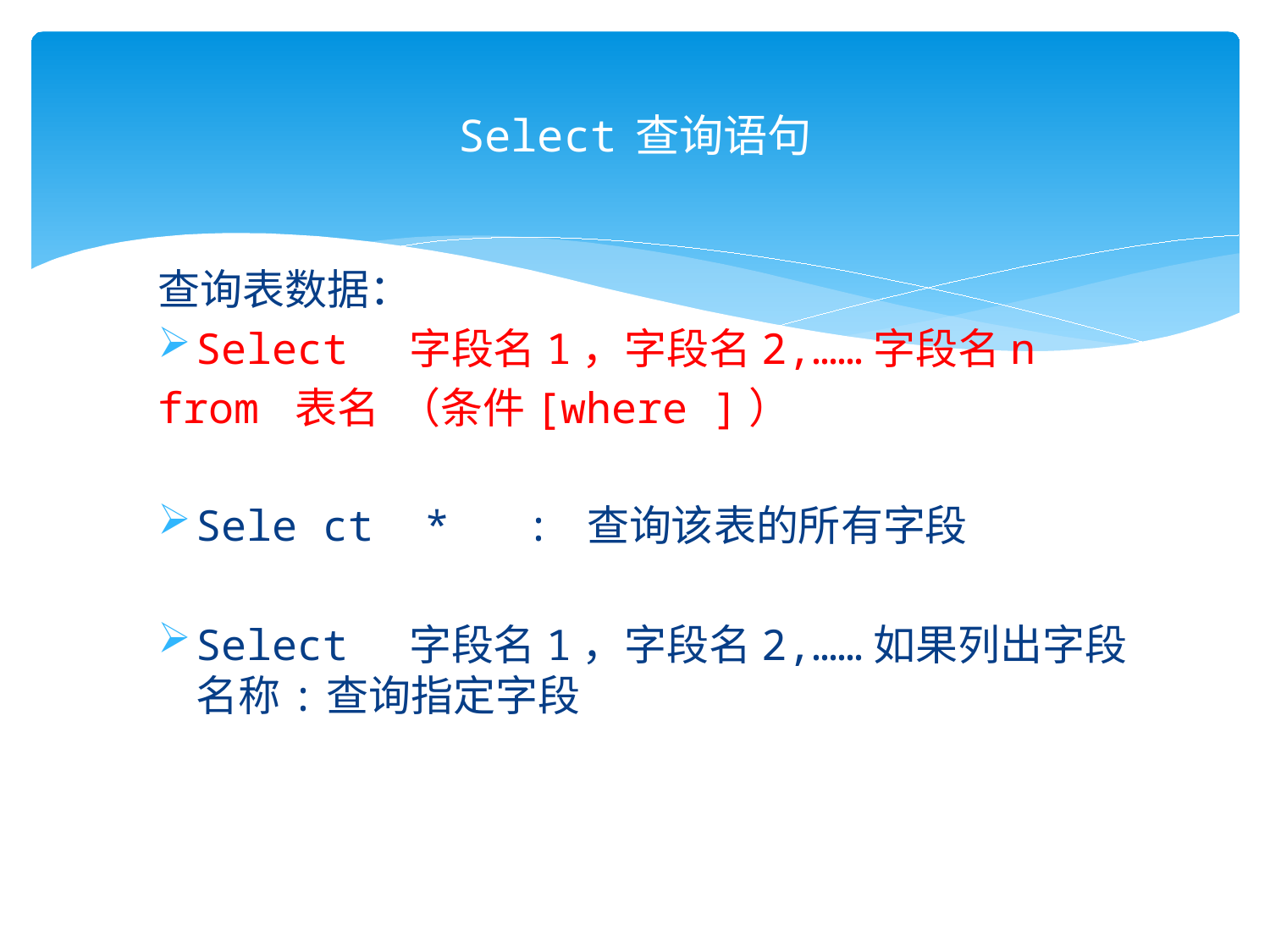

# Select 查询语句
查询表数据：
Select  字段名1，字段名2,……字段名n
from 表名  （条件[where ]）

Sele ct  *   : 查询该表的所有字段

Select  字段名1，字段名2,……如果列出字段名称:查询指定字段